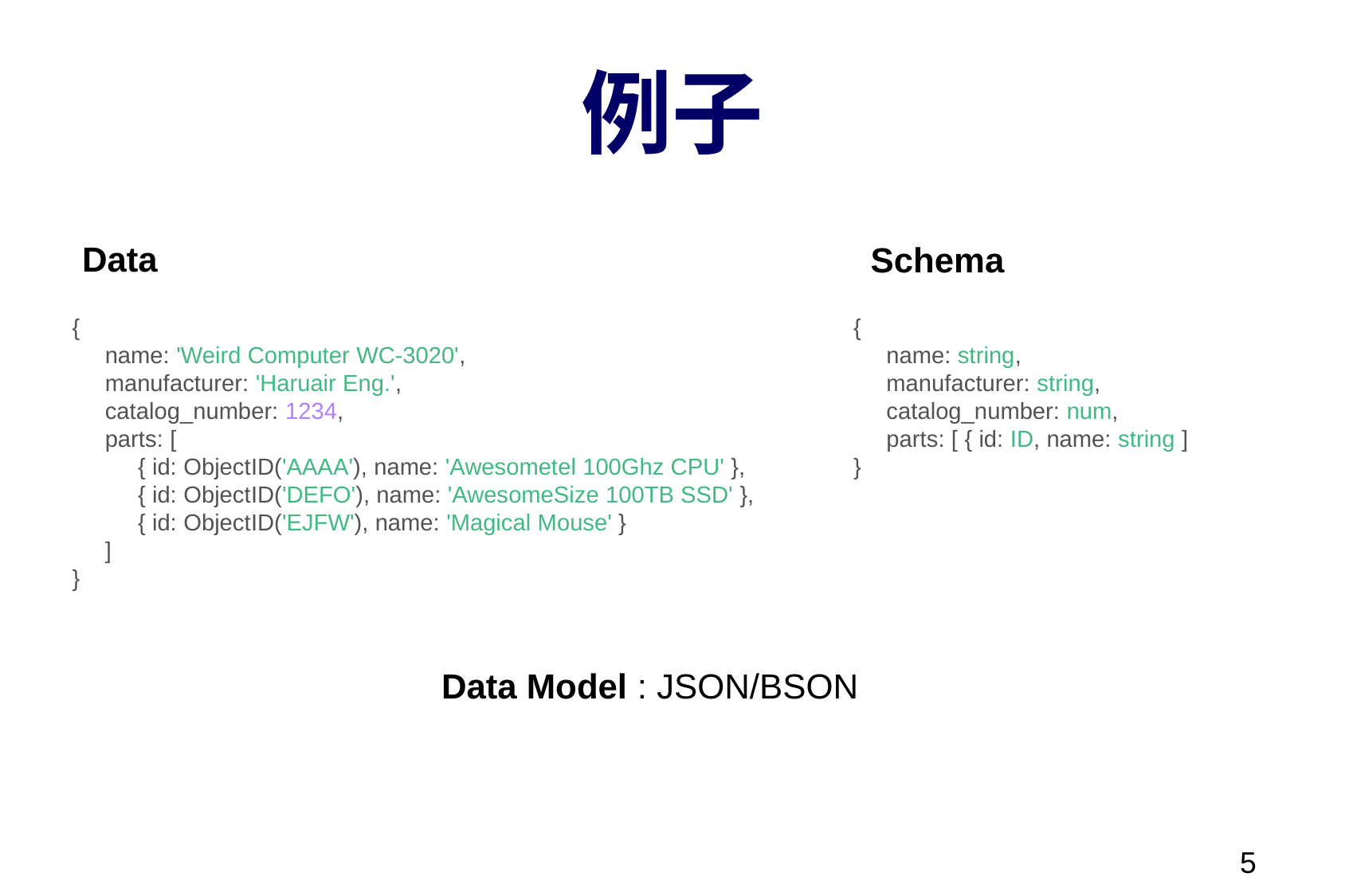

# 例子
Data
Schema
{
     name: string,
     manufacturer: string,
     catalog_number: num,
     parts: [ { id: ID, name: string ]
}
{
     name: 'Weird Computer WC-3020',
     manufacturer: 'Haruair Eng.',
     catalog_number: 1234,
     parts: [
          { id: ObjectID('AAAA'), name: 'Awesometel 100Ghz CPU' },
          { id: ObjectID('DEFO'), name: 'AwesomeSize 100TB SSD' },
          { id: ObjectID('EJFW'), name: 'Magical Mouse' }
     ]
}
Data Model : JSON/BSON
5